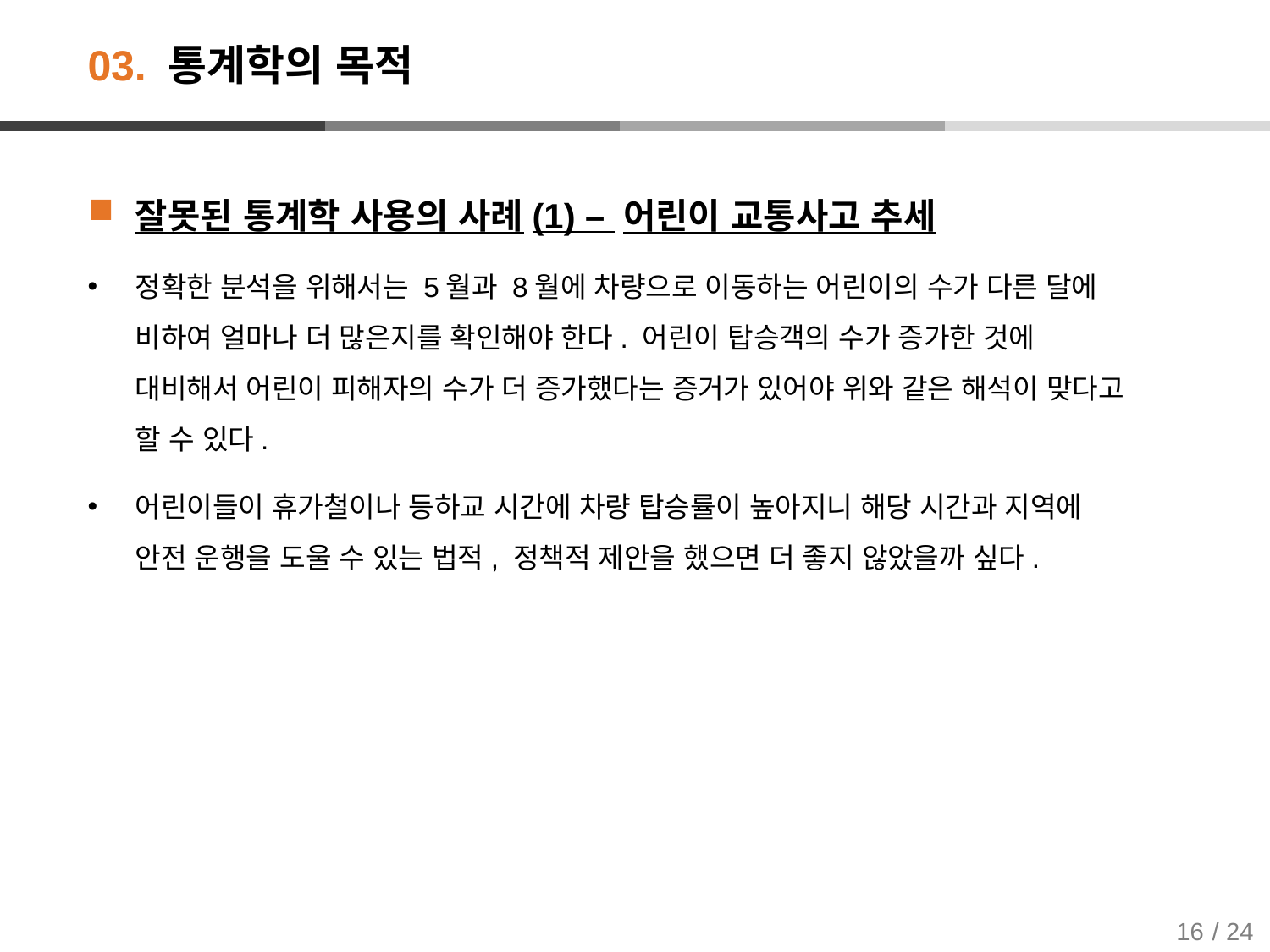

# 03. 통계학의 목적
잘못된 통계학 사용의 사례(1) – 어린이 교통사고 추세
정확한 분석을 위해서는 5월과 8월에 차량으로 이동하는 어린이의 수가 다른 달에 비하여 얼마나 더 많은지를 확인해야 한다. 어린이 탑승객의 수가 증가한 것에 대비해서 어린이 피해자의 수가 더 증가했다는 증거가 있어야 위와 같은 해석이 맞다고 할 수 있다.
어린이들이 휴가철이나 등하교 시간에 차량 탑승률이 높아지니 해당 시간과 지역에 안전 운행을 도울 수 있는 법적, 정책적 제안을 했으면 더 좋지 않았을까 싶다.